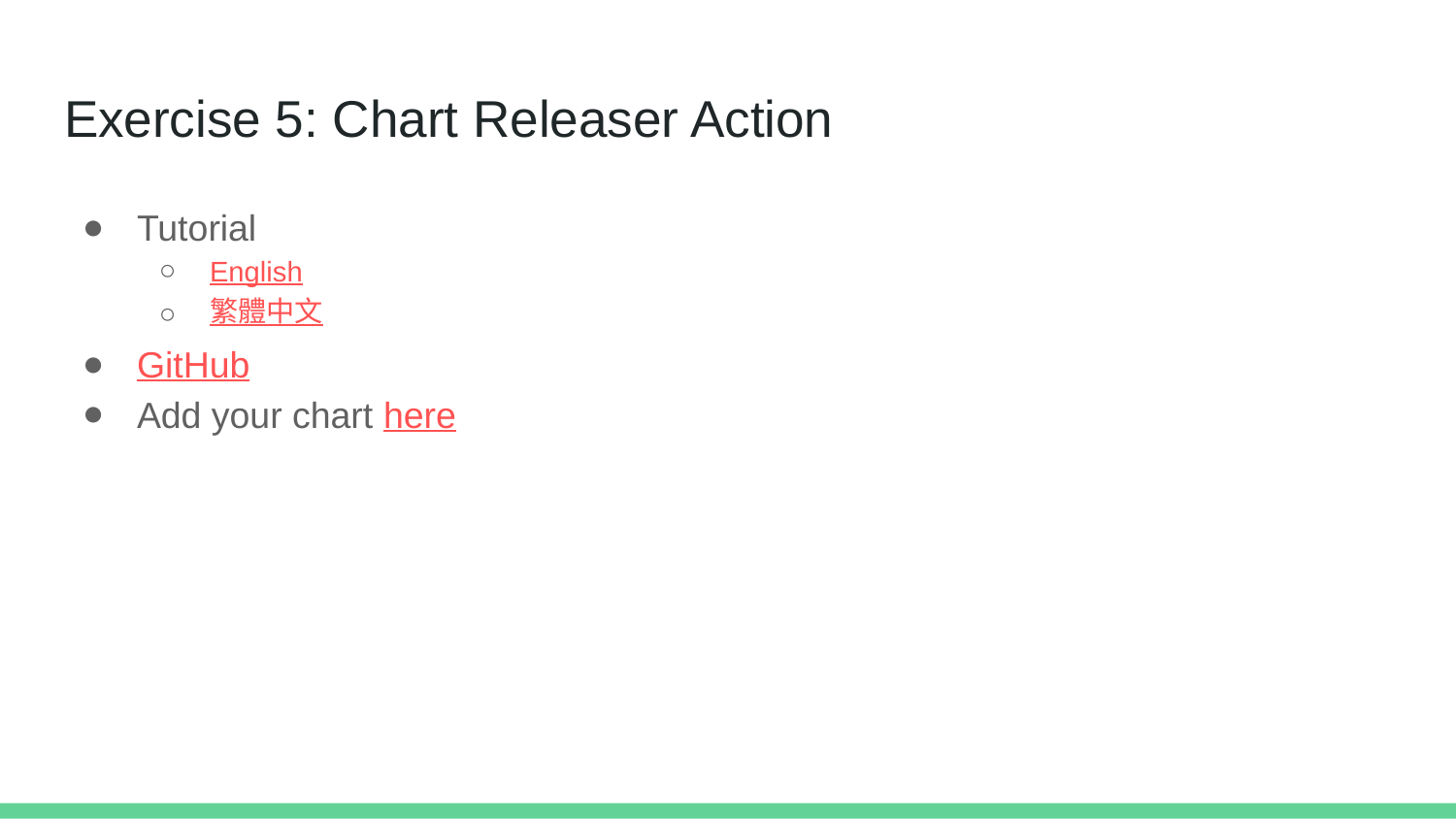

# Exercise 5: Chart Releaser Action
Tutorial
English
繁體中文
GitHub
Add your chart here